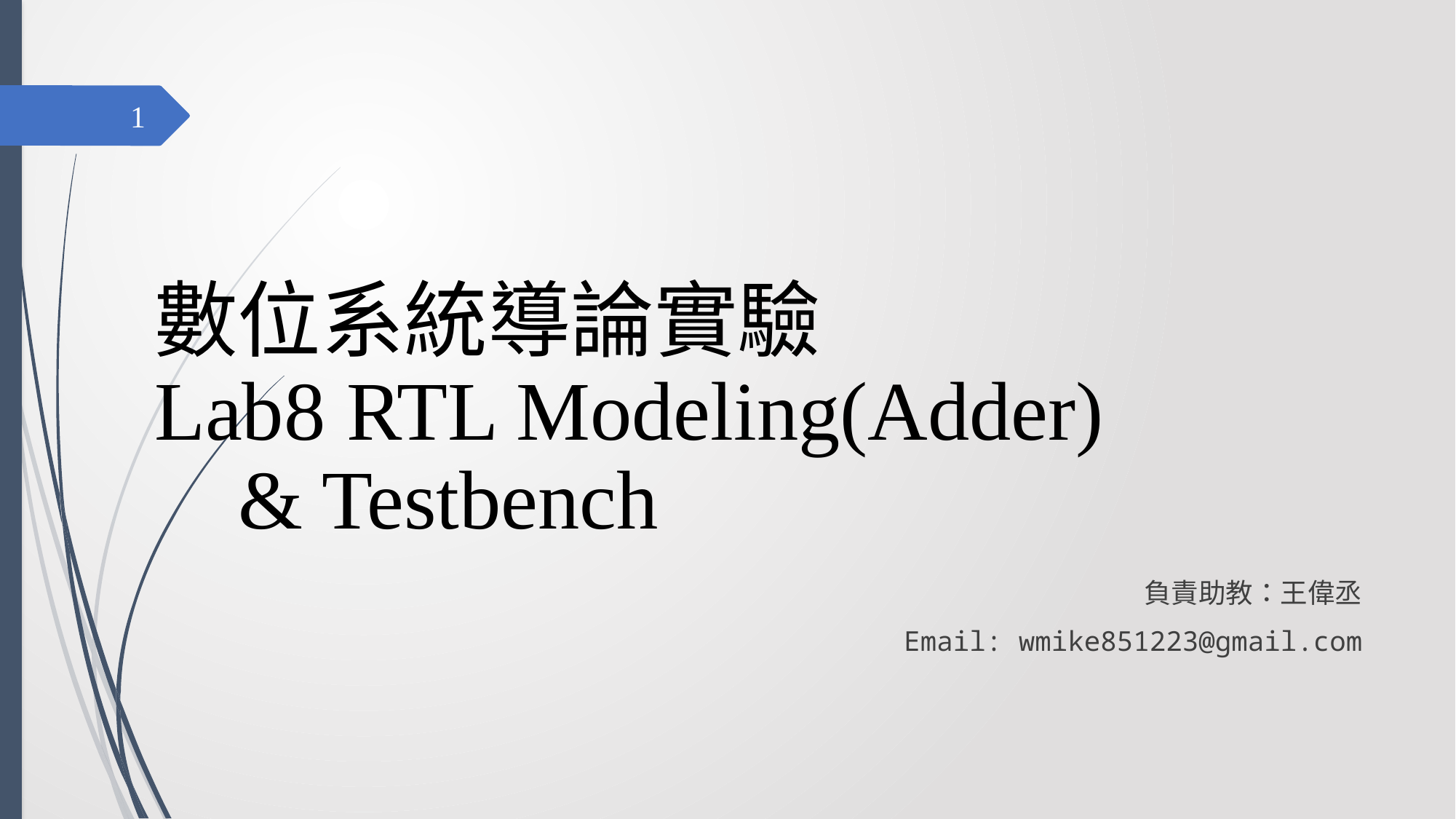

1
數位系統導論實驗
Lab8 RTL Modeling(Adder)
    & Testbench
負責助教：王偉丞
Email: wmike851223@gmail.com